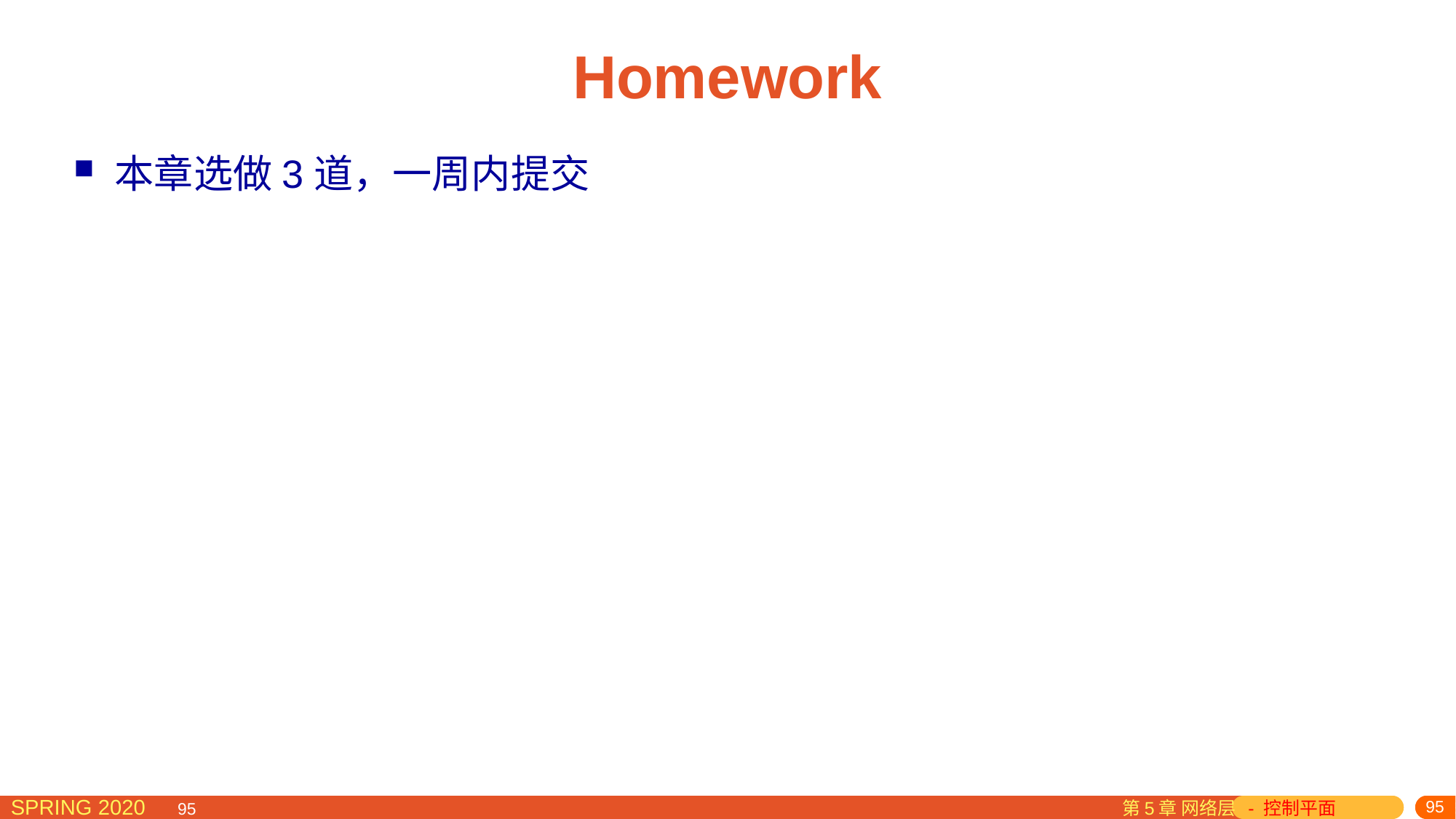

# Homework
本章选做3道，一周内提交

第5章 网络层  - 控制平面